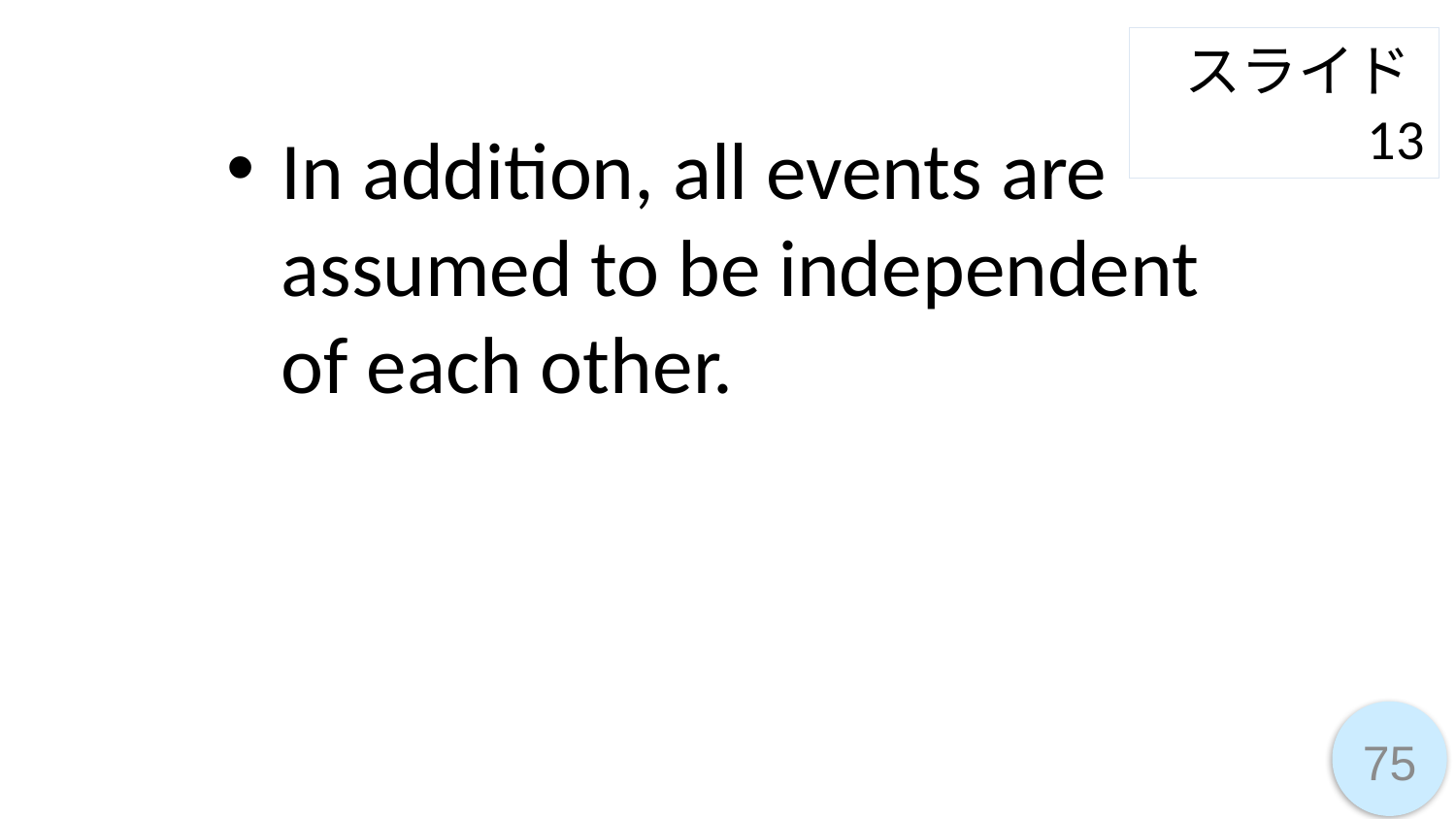

スライド13
In addition, all events are assumed to be independent of each other.
75